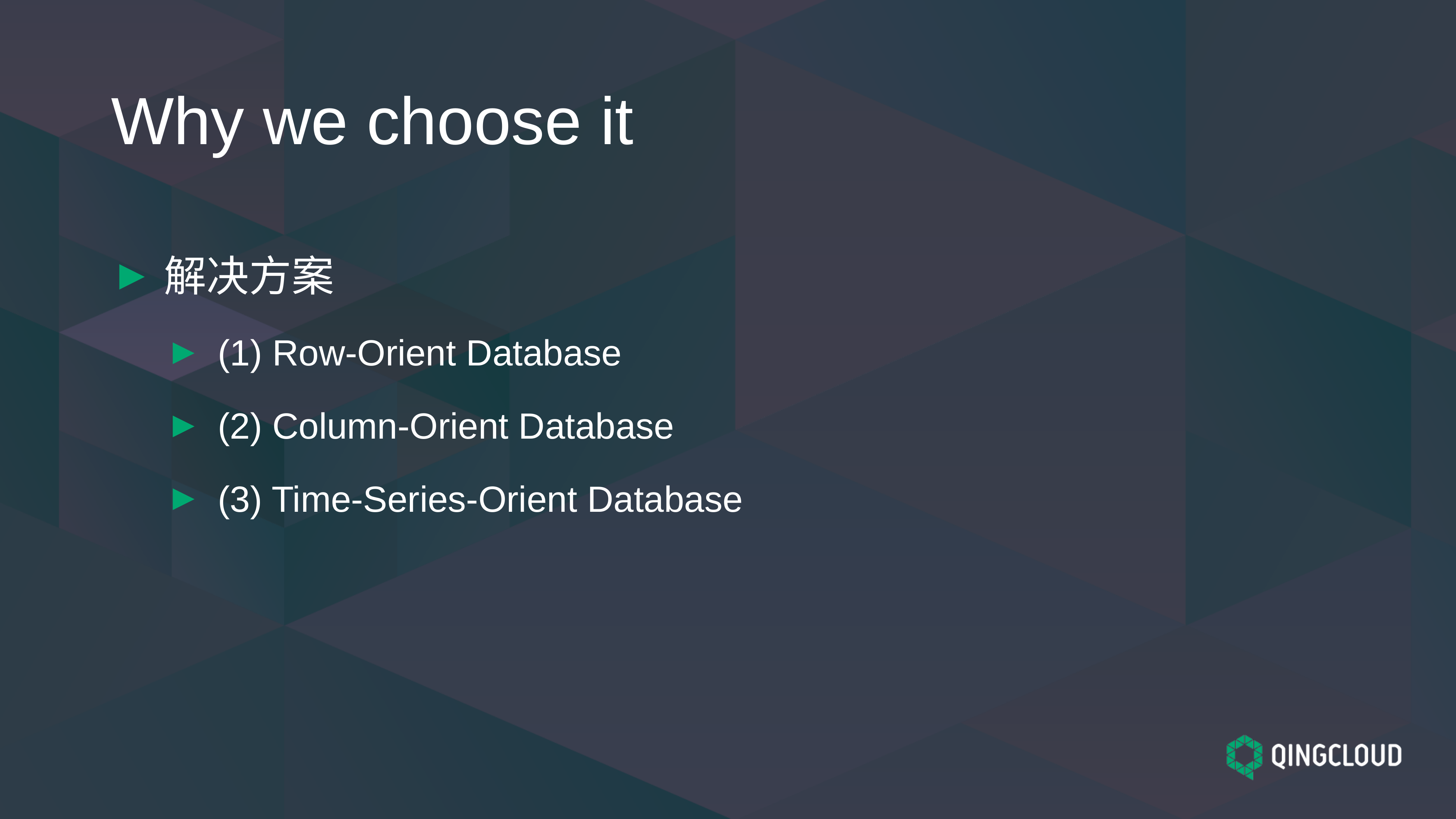

# Why we choose it
解决方案
(1) Row-Orient Database
(2) Column-Orient Database
(3) Time-Series-Orient Database